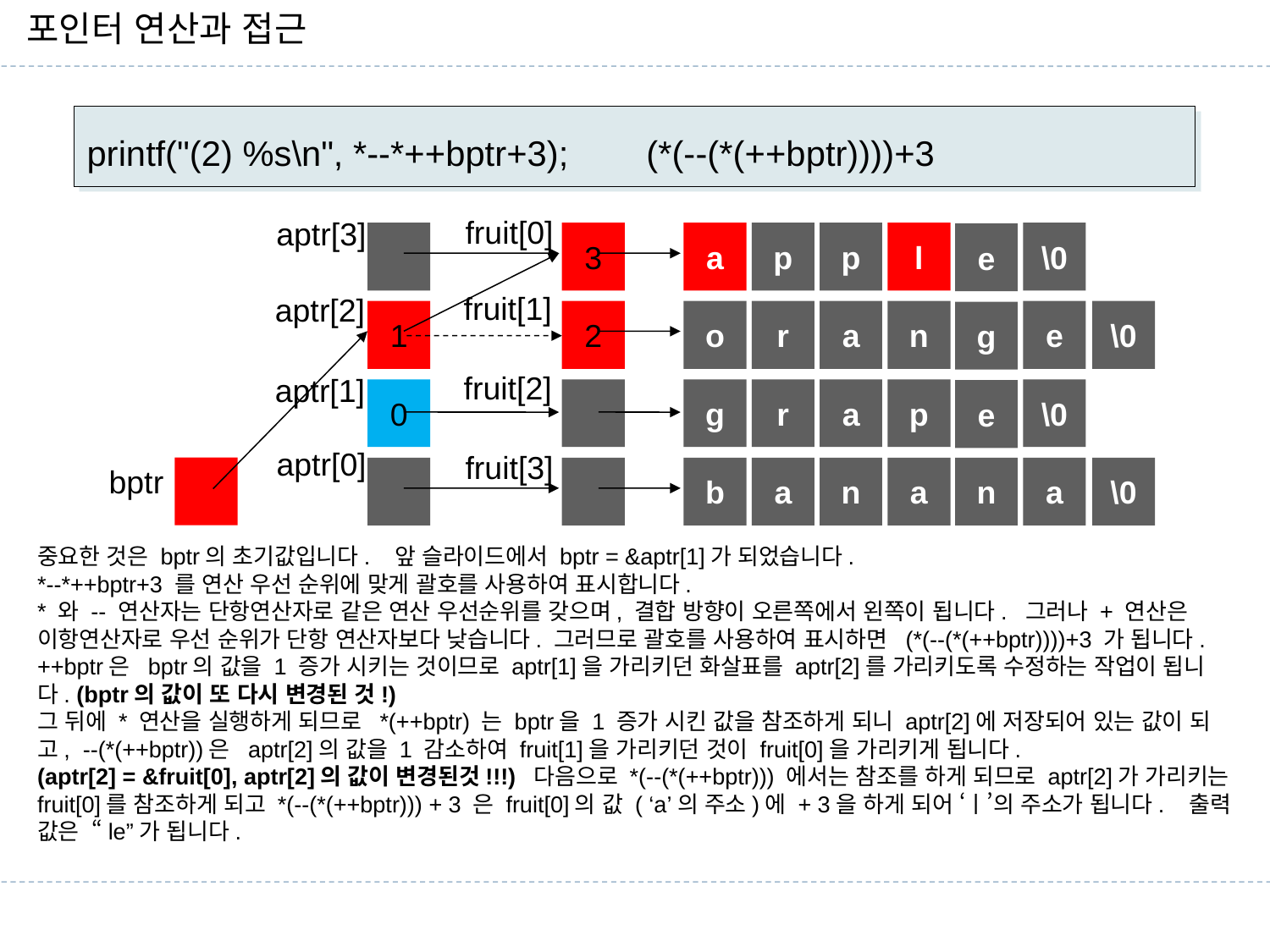

포인터 연산과 접근
printf("(2) %s\n", *--*++bptr+3);        (*(--(*(++bptr))))+3
fruit[0]
aptr[3]

3
a
p
p
l
\0
e

fruit[1]
aptr[2]
1
2
o
r
a
n
e
\0
g

fruit[2]
aptr[1]
0

g
r
a
p
\0
e

aptr[0]
fruit[3]
bptr

b
a
n
a
n
a
\0

중요한 것은 bptr의 초기값입니다.   앞 슬라이드에서 bptr = &aptr[1]가 되었습니다.
*--*++bptr+3 를 연산 우선 순위에 맞게 괄호를 사용하여 표시합니다.
* 와 -- 연산자는 단항연산자로 같은 연산 우선순위를 갖으며, 결합 방향이 오른쪽에서 왼쪽이 됩니다.  그러나 + 연산은 이항연산자로 우선 순위가 단항 연산자보다 낮습니다. 그러므로 괄호를 사용하여 표시하면  (*(--(*(++bptr))))+3 가 됩니다.
++bptr은  bptr의 값을 1 증가 시키는 것이므로 aptr[1]을 가리키던 화살표를 aptr[2]를 가리키도록 수정하는 작업이 됩니다. (bptr의 값이 또 다시 변경된 것!)
그 뒤에 * 연산을 실행하게 되므로  *(++bptr) 는 bptr을 1 증가 시킨 값을 참조하게 되니 aptr[2]에 저장되어 있는 값이 되고,  --(*(++bptr))은  aptr[2]의 값을 1 감소하여 fruit[1]을 가리키던 것이 fruit[0]을 가리키게 됩니다.
(aptr[2] = &fruit[0], aptr[2]의 값이 변경된것!!!)  다음으로 *(--(*(++bptr))) 에서는 참조를 하게 되므로 aptr[2]가 가리키는 fruit[0]를 참조하게 되고 *(--(*(++bptr))) + 3 은 fruit[0]의 값 ( ‘a’의 주소)에 + 3을 하게 되어 ‘ㅣ’의 주소가 됩니다.   출력 값은  “le”가 됩니다.